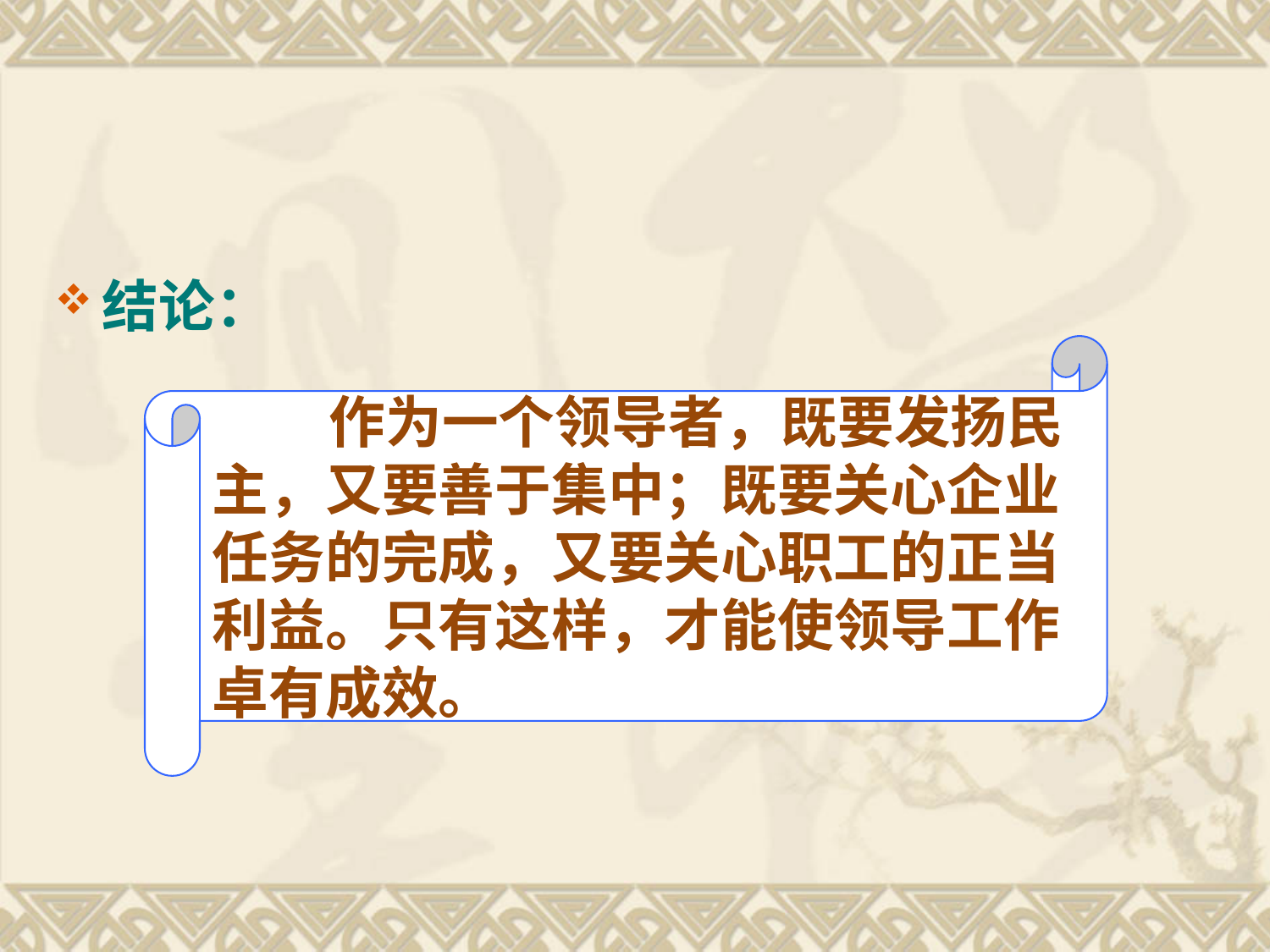

#
结论：

        作为一个领导者，既要发扬民主，又要善于集中；既要关心企业任务的完成，又要关心职工的正当利益。只有这样，才能使领导工作卓有成效。